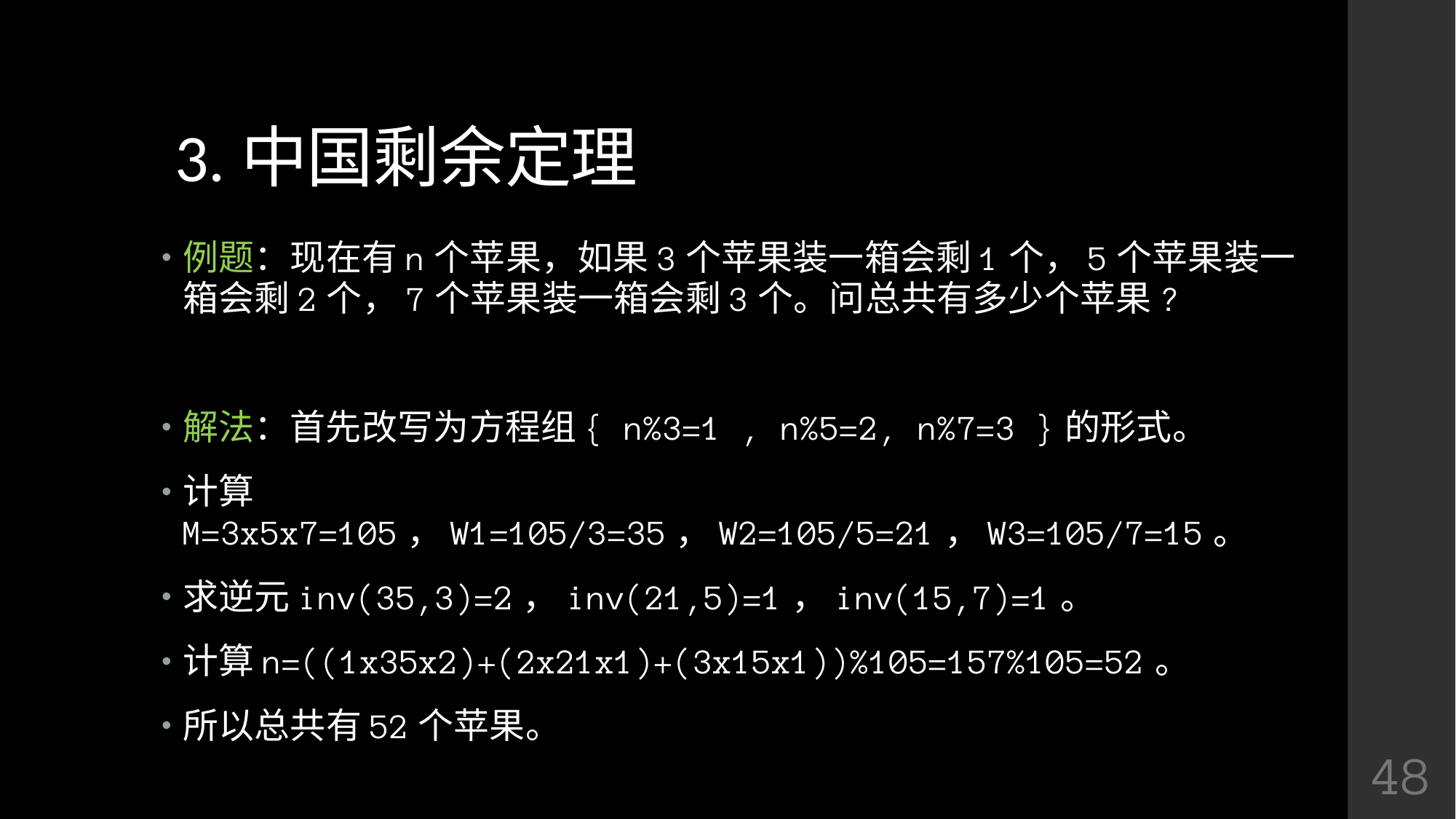

# 3.中国剩余定理
例题：现在有n个苹果，如果3个苹果装一箱会剩1个，5个苹果装一箱会剩2个，7个苹果装一箱会剩3个。问总共有多少个苹果?

解法：首先改写为方程组{ n%3=1 , n%5=2, n%7=3 }的形式。
计算M=3x5x7=105，W1=105/3=35，W2=105/5=21，W3=105/7=15。
求逆元inv(35,3)=2，inv(21,5)=1，inv(15,7)=1。
计算n=((1x35x2)+(2x21x1)+(3x15x1))%105=157%105=52。
所以总共有52个苹果。
48